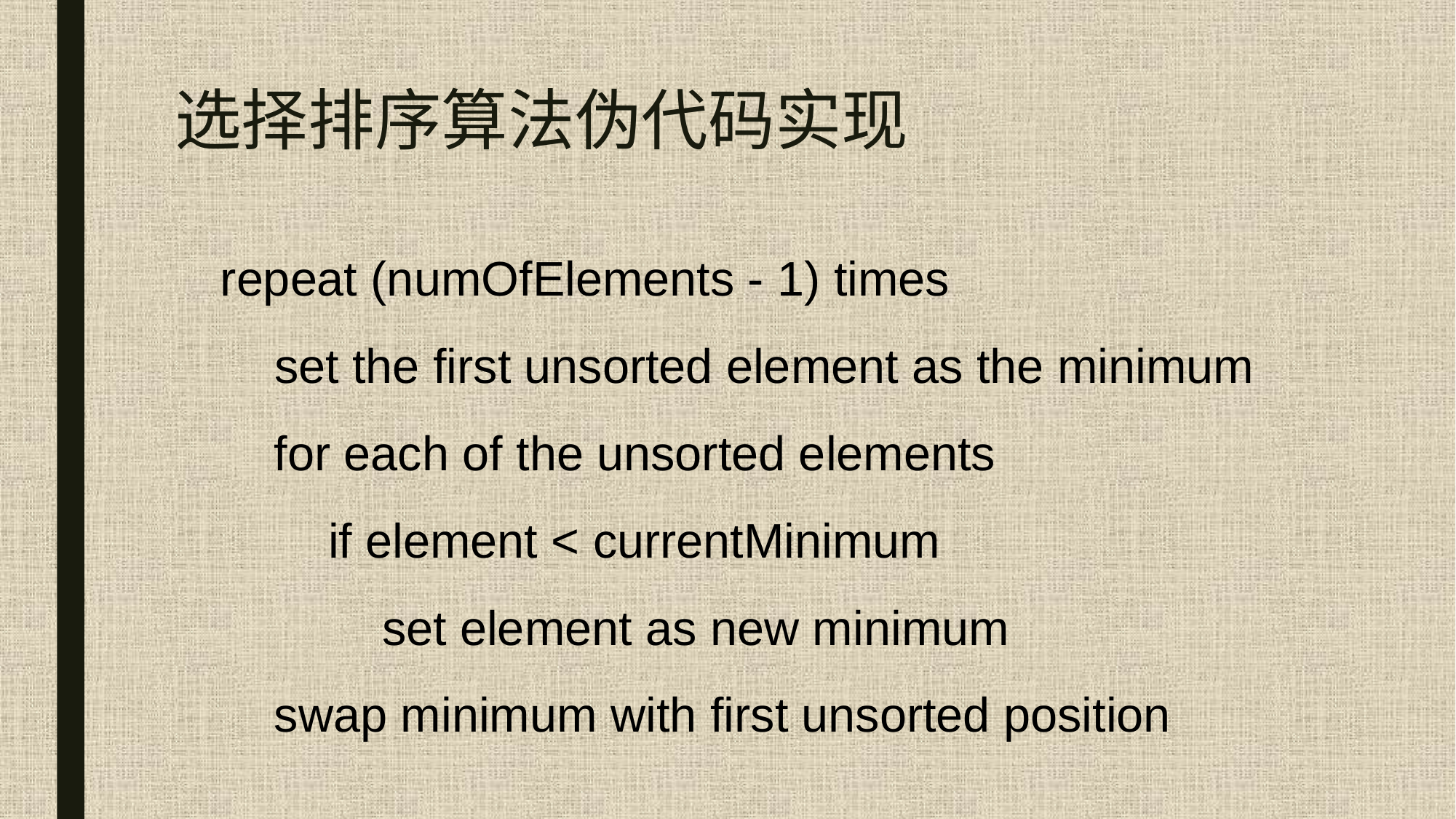

# 选择排序算法伪代码实现
repeat (numOfElements - 1) times
    set the first unsorted element as the minimum
    for each of the unsorted elements
        if element < currentMinimum
            set element as new minimum
    swap minimum with first unsorted position